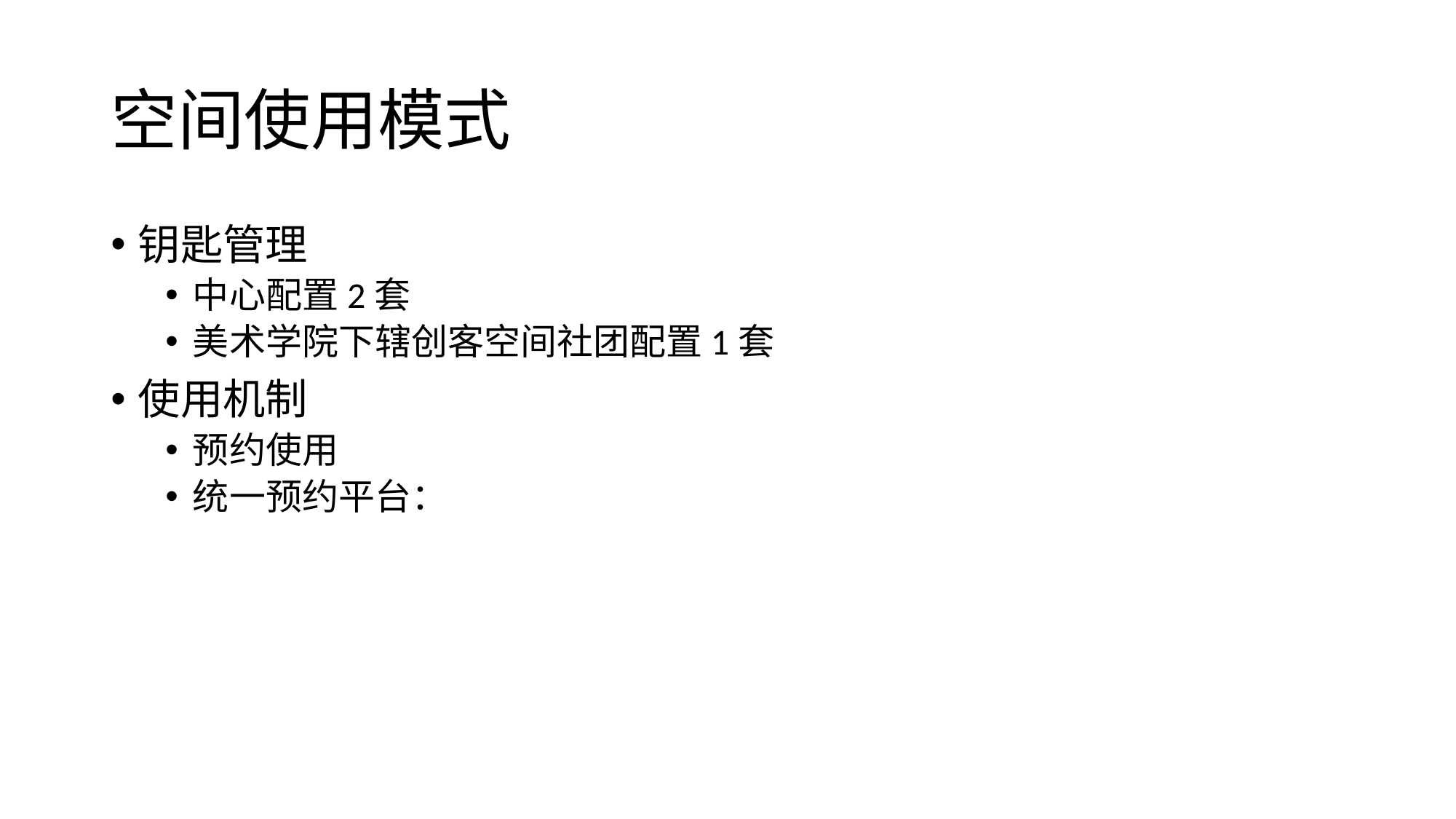

# 空间使用模式
钥匙管理
中心配置2套
美术学院下辖创客空间社团配置1套
使用机制
预约使用
统一预约平台：